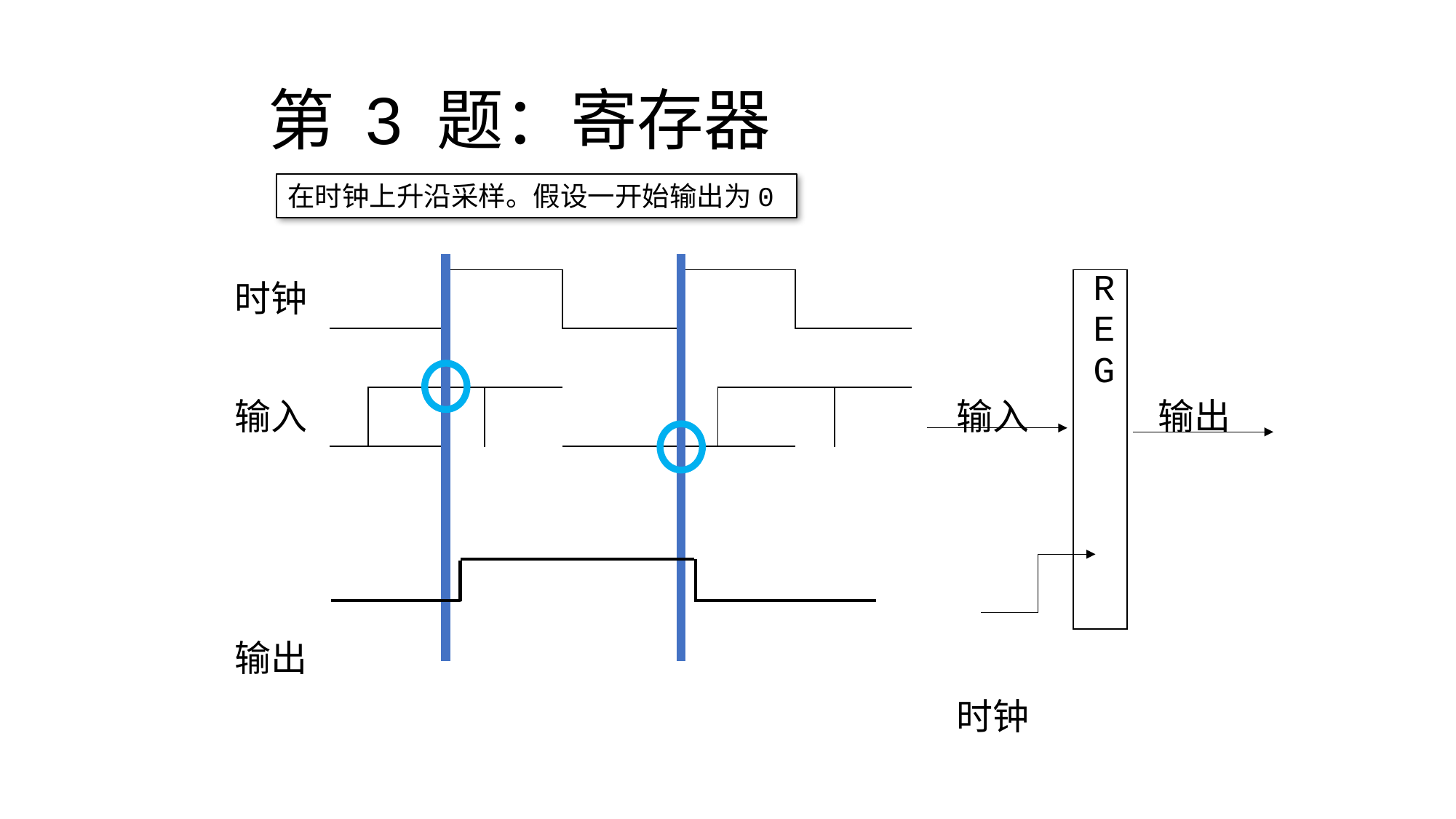

# 第 3 题：寄存器
在时钟上升沿采样。假设一开始输出为0
| 时钟 |  |  |  |  |  |  |  |  |  |  |  |  |  |  | R E G |  |
| --- | --- | --- | --- | --- | --- | --- | --- | --- | --- | --- | --- | --- | --- | --- | --- | --- |
|  |  |  |  |  |  |  |  |  |  |  |  |  |  |  |  |  |
| 输入 |  |  |  |  |  |  |  |  |  |  |  |  |  | 输入 |  | 输出 |
|  |  |  |  |  |  |  |  |  |  |  |  |  |  |  |  |  |
|  |  |  |  |  |  |  |  |  |  |  |  |  |  |  |  |  |
| 输出 |  |  |  |  |  |  |  |  |  |  |  |  |  |  |  |  |
|  |  |  |  |  |  |  |  |  |  |  |  |  |  | 时钟 |  |  |

48